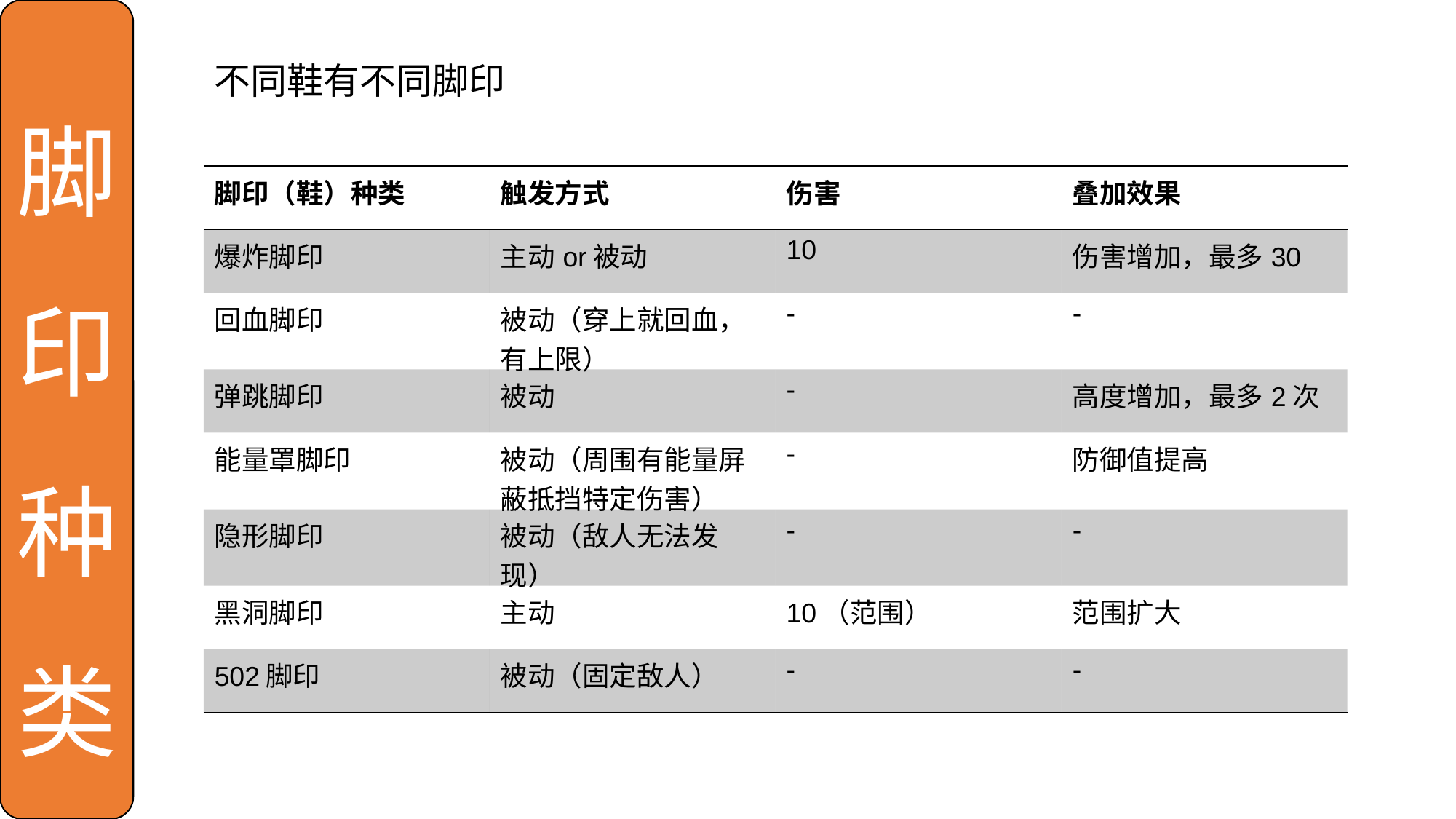

脚印种类
不同鞋有不同脚印
| 脚印（鞋）种类 | 触发方式 | 伤害 | 叠加效果 |
| --- | --- | --- | --- |
| 爆炸脚印 | 主动or被动 | 10 | 伤害增加，最多30 |
| 回血脚印 | 被动（穿上就回血，有上限） | - | - |
| 弹跳脚印 | 被动 | - | 高度增加，最多2次 |
| 能量罩脚印 | 被动（周围有能量屏蔽抵挡特定伤害） | - | 防御值提高 |
| 隐形脚印 | 被动（敌人无法发现） | - | - |
| 黑洞脚印 | 主动 | 10（范围） | 范围扩大 |
| 502脚印 | 被动（固定敌人） | - | - |